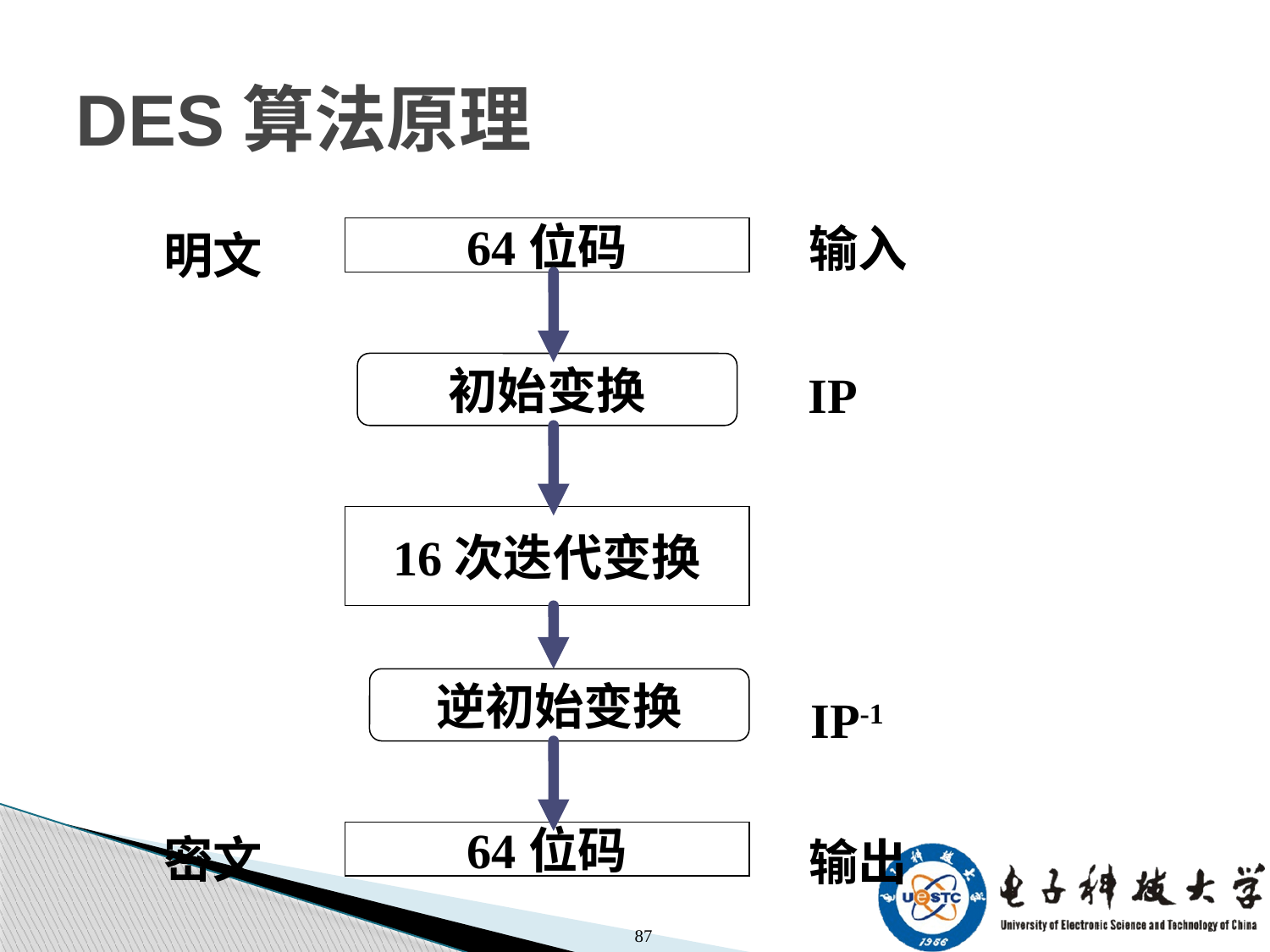

# DES算法原理
输入
明文
64位码

初始变换
IP

16次迭代变换

逆初始变换
IP-1

密文
64位码
输出
87